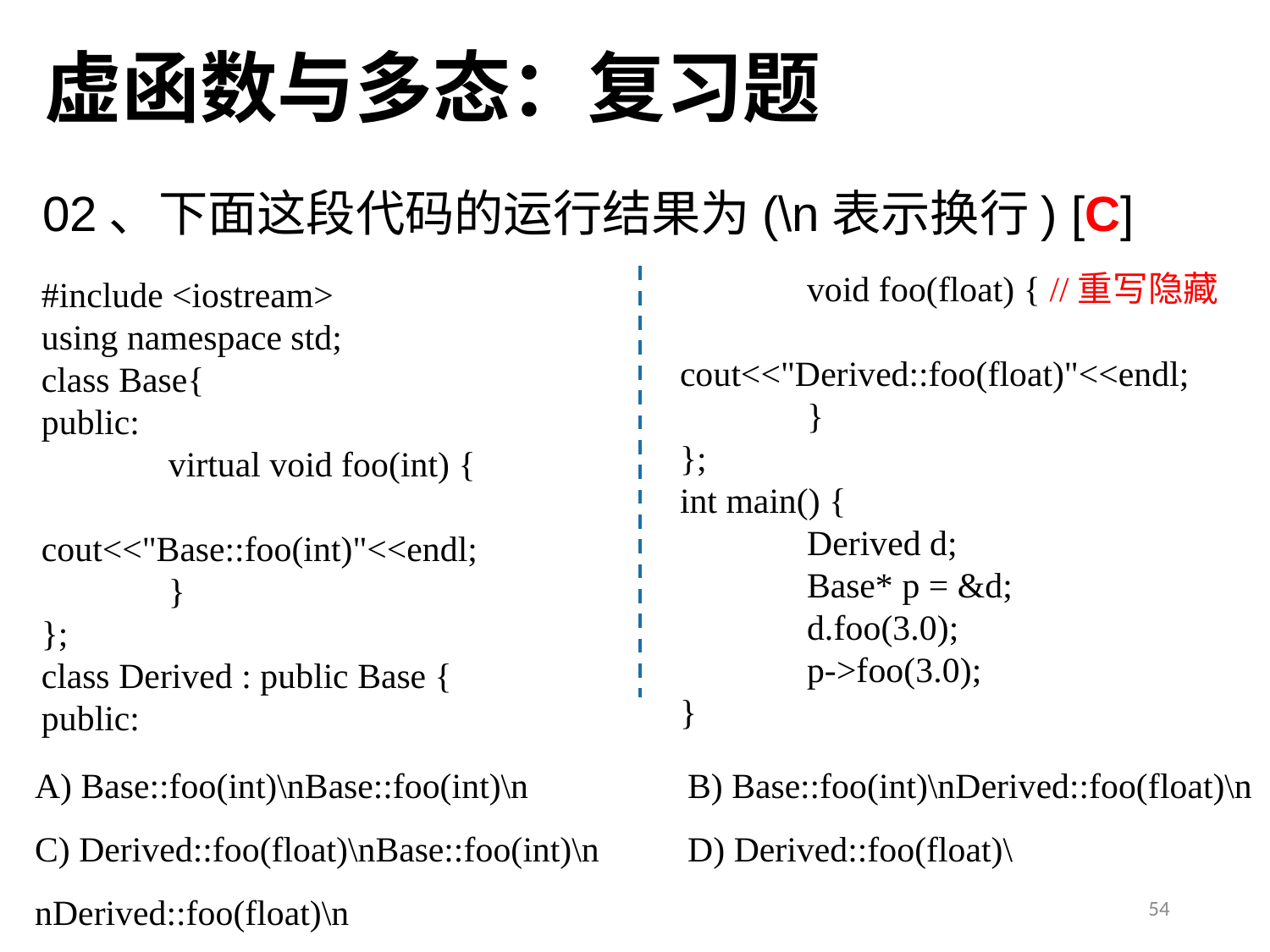

虚函数与多态：复习题
02、下面这段代码的运行结果为(\n表示换行) [C]
	void foo(float) { //重写隐藏		cout<<"Derived::foo(float)"<<endl;	}
};
int main() {
	Derived d;
	Base* p = &d;
	d.foo(3.0);
	p->foo(3.0);
}
#include <iostream>
using namespace std;
class Base{
public:
	virtual void foo(int) {
		cout<<"Base::foo(int)"<<endl;
	}
};
class Derived : public Base {
public:

A) Base::foo(int)\nBase::foo(int)\n		  B) Base::foo(int)\nDerived::foo(float)\n
C) Derived::foo(float)\nBase::foo(int)\n	  D) Derived::foo(float)\nDerived::foo(float)\n
54